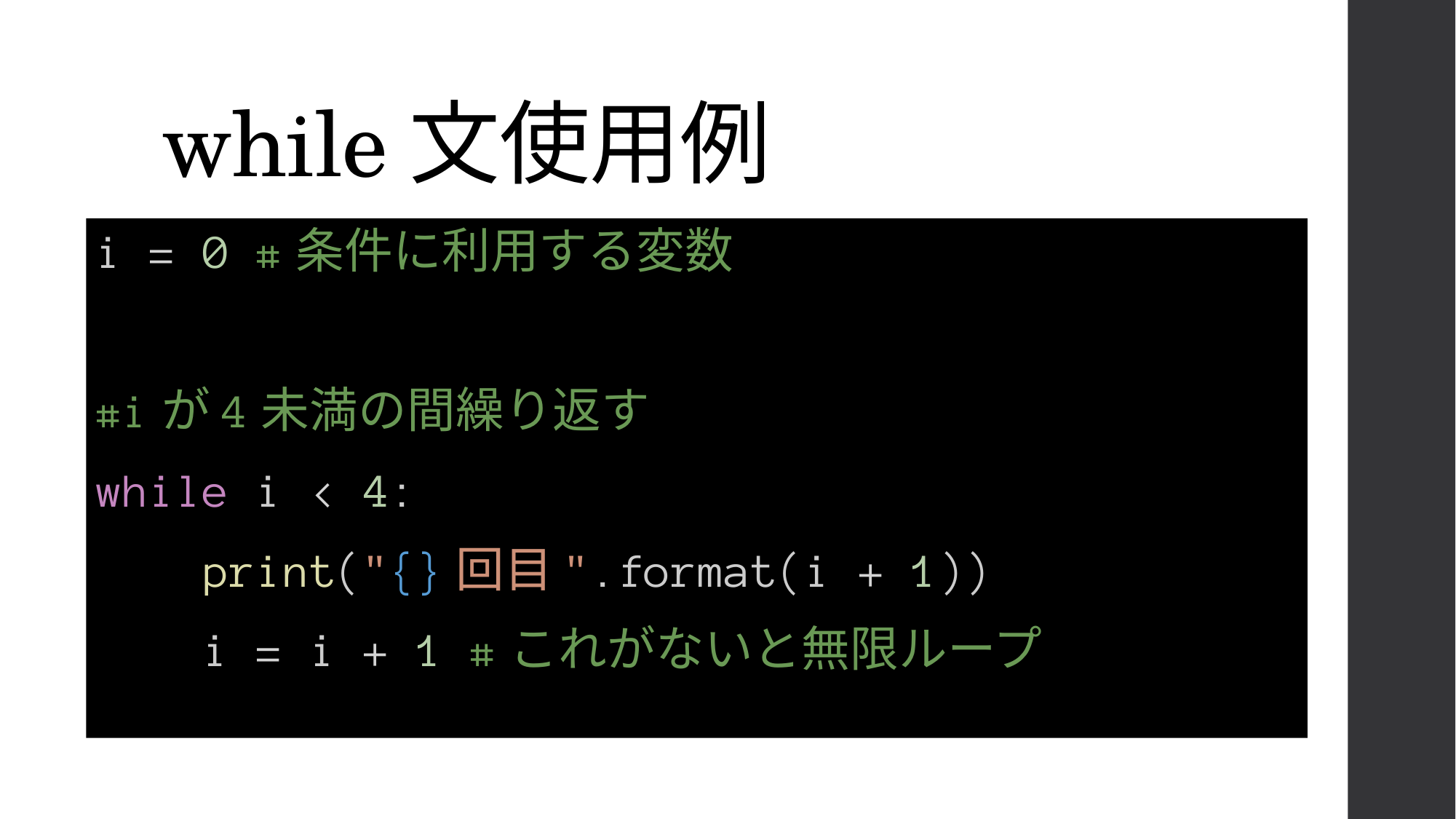

# while文使用例
i = 0 #条件に利用する変数

#iが4未満の間繰り返す
while i < 4:
    print("{}回目".format(i + 1))
    i = i + 1 #これがないと無限ループ